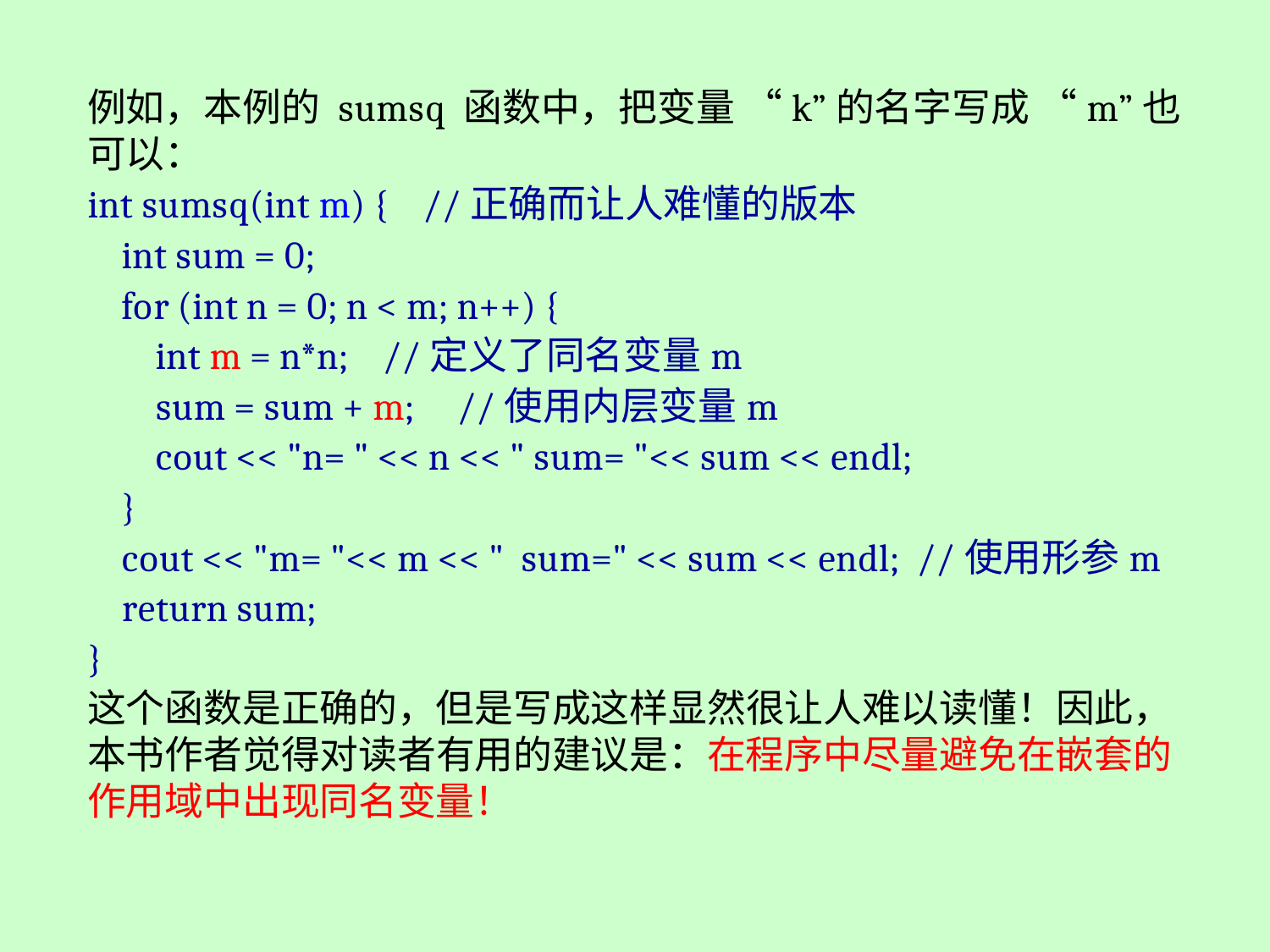

例如，本例的 sumsq 函数中，把变量 “k”的名字写成 “m”也可以：
int sumsq(int m) {    //正确而让人难懂的版本
    int sum = 0;
    for (int n = 0; n < m; n++) {
        int m = n*n;    //定义了同名变量m
        sum = sum + m;     //使用内层变量m
        cout << "n= " << n << " sum= "<< sum << endl;
    }
    cout << "m= "<< m << "  sum=" << sum << endl;  //使用形参m
    return sum;
}
这个函数是正确的，但是写成这样显然很让人难以读懂！因此，本书作者觉得对读者有用的建议是：在程序中尽量避免在嵌套的作用域中出现同名变量！
39